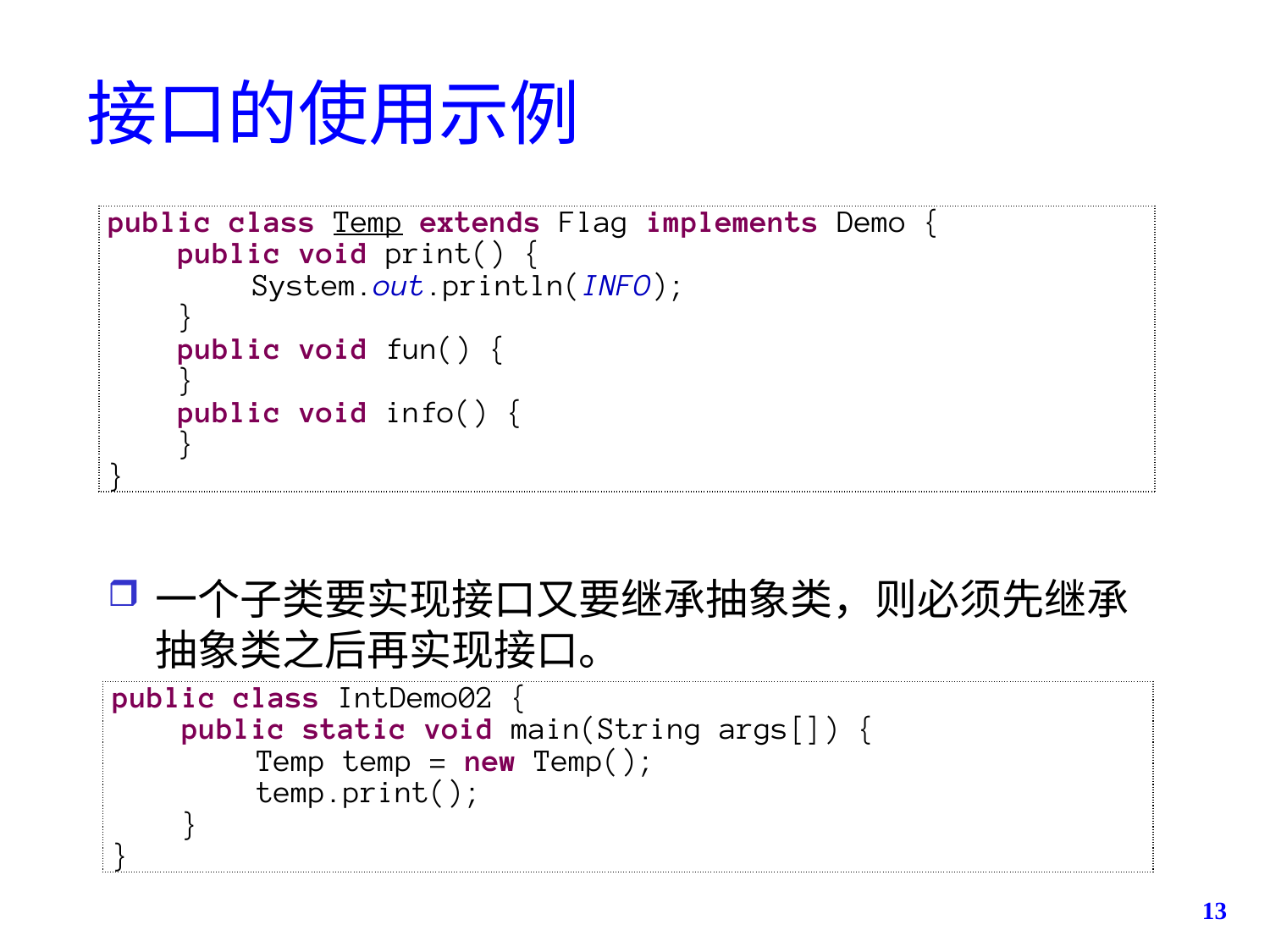

# 接口的使用示例
| public class Temp extends Flag implements Demo { public void print() { System.out.println(INFO); } public void fun() { } public void info() { } } |
| --- |
一个子类要实现接口又要继承抽象类，则必须先继承抽象类之后再实现接口。
| public class IntDemo02 { public static void main(String args[]) { Temp temp = new Temp(); temp.print(); } } |
| --- |
13